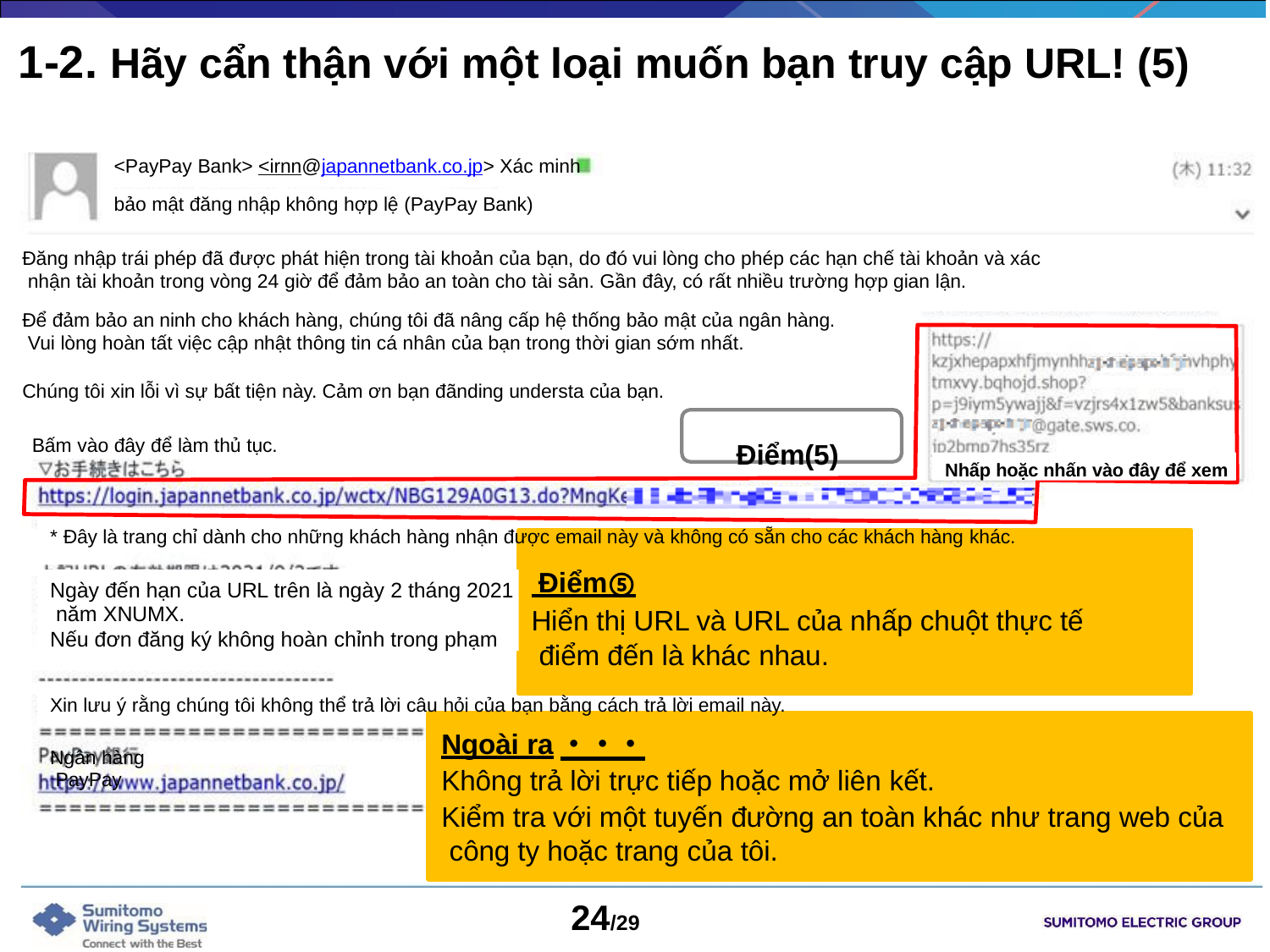

# 1-2. Hãy cẩn thận với một loại muốn bạn truy cập URL! (5)

<PayPay Bank> <irnn@japannetbank.co.jp> Xác minh
bảo mật đăng nhập không hợp lệ (PayPay Bank)

Đăng nhập trái phép đã được phát hiện trong tài khoản của bạn, do đó vui lòng cho phép các hạn chế tài khoản và xác  nhận tài khoản trong vòng 24 giờ để đảm bảo an toàn cho tài sản. Gần đây, có rất nhiều trường hợp gian lận.
Để đảm bảo an ninh cho khách hàng, chúng tôi đã nâng cấp hệ thống bảo mật của ngân hàng.  Vui lòng hoàn tất việc cập nhật thông tin cá nhân của bạn trong thời gian sớm nhất.

Chúng tôi xin lỗi vì sự bất tiện này. Cảm ơn bạn đãnding understa của bạn.

Bấm vào đây để làm thủ tục.
Điểm(5)
Nhấp hoặc nhấn vào đây để xem

* Đây là trang chỉ dành cho những khách hàng nhận được email này và không có sẵn cho các khách hàng khác.

 Điểm⑤
Hiển thị URL và URL của nhấp chuột thực tế  điểm đến là khác nhau.

Ngày đến hạn của URL trên là ngày 2 tháng 2021  năm XNUMX.
Nếu đơn đăng ký không hoàn chỉnh trong phạm
từ giao dịch có thể bị hạn chế.
oon càng tốt. Cảm ơn sự hợp tác của bạn.

Xin lưu ý rằng chúng tôi không thể trả lời câu hỏi của bạn bằng cách trả lời email này.

Ngoài ra・・・
Không trả lời trực tiếp hoặc mở liên kết.
Kiểm tra với một tuyến đường an toàn khác như trang web của  công ty hoặc trang của tôi.
Ngân hàng  PayPay
24/29